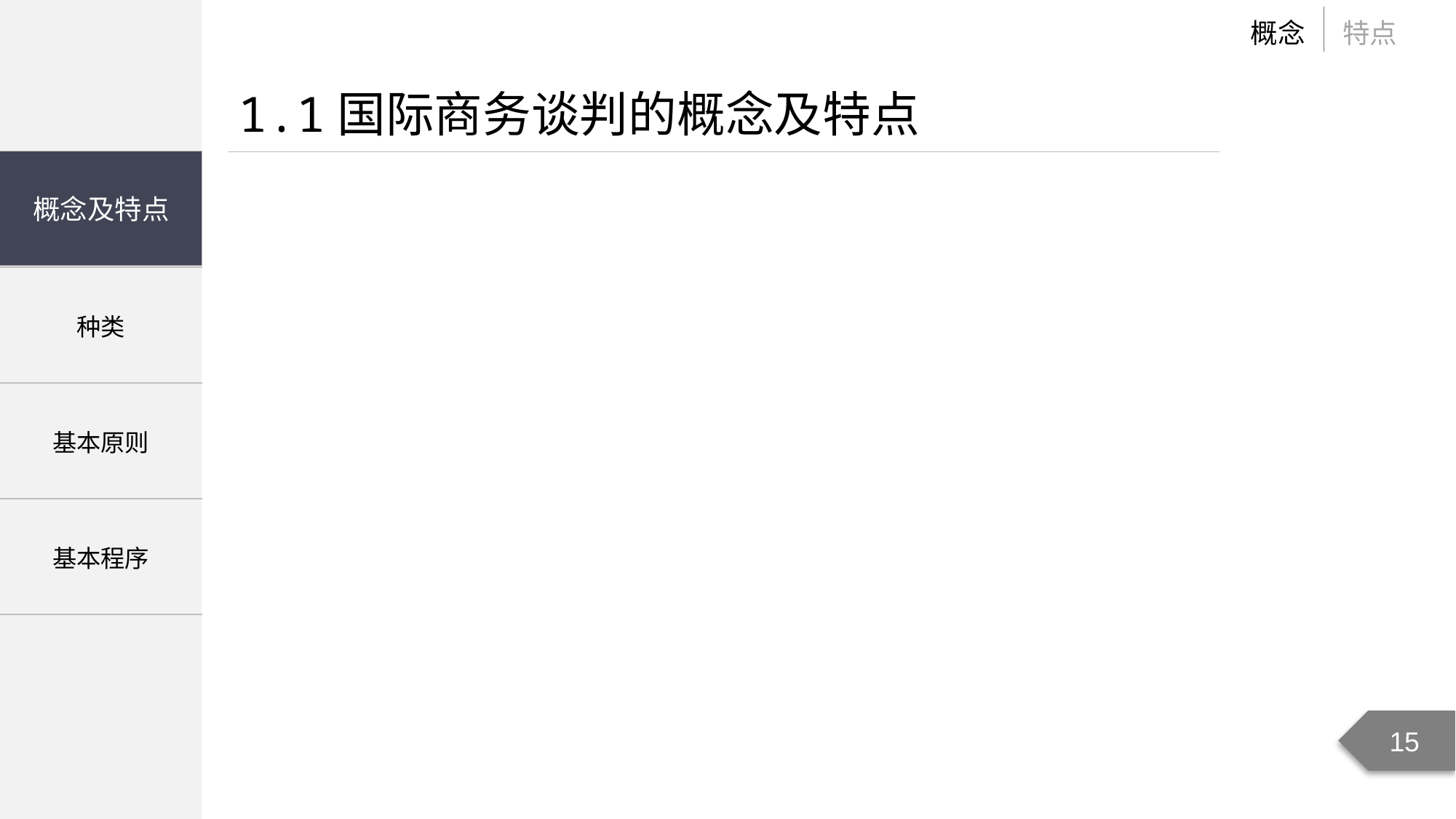

概念
特点
1.1国际商务谈判的概念及特点
|  |
| --- |
| 种类 |
| 基本原则 |
| 基本程序 |
概念及特点

15